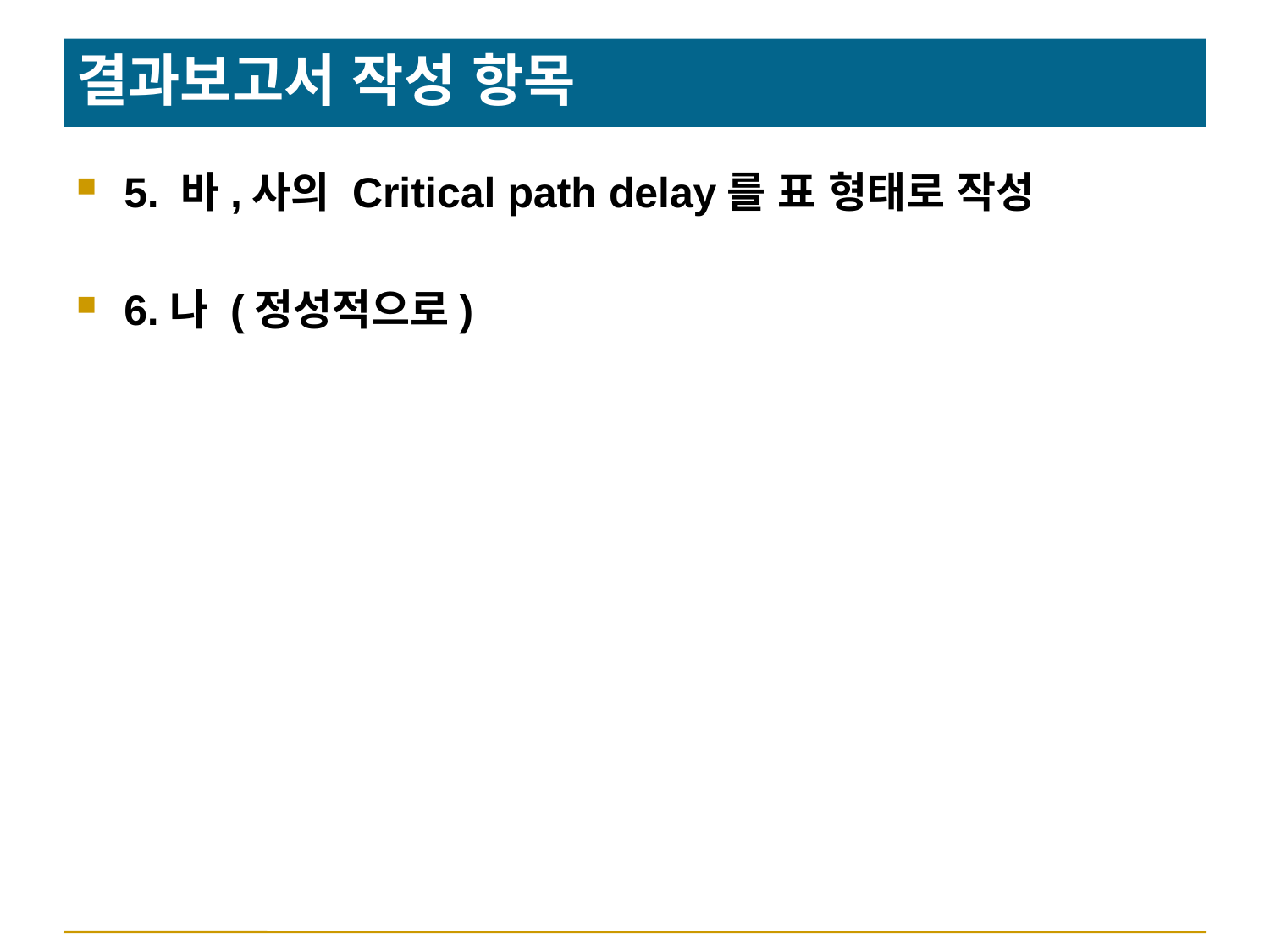

# 결과보고서 작성 항목
5. 바,사의 Critical path delay를 표 형태로 작성

6.나 (정성적으로)